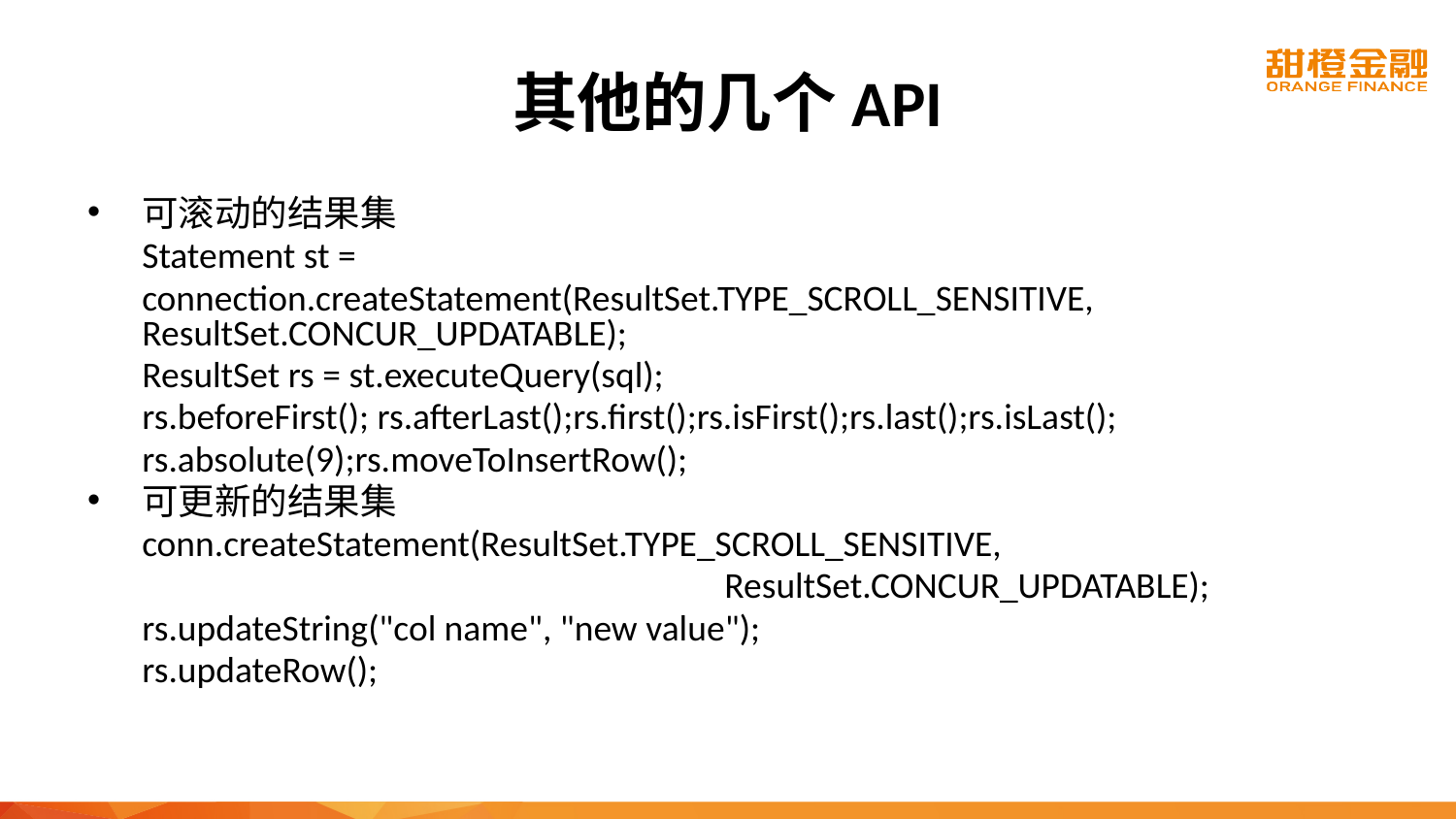

# 其他的几个API
可滚动的结果集
	Statement st =
	connection.createStatement(ResultSet.TYPE_SCROLL_SENSITIVE, 	ResultSet.CONCUR_UPDATABLE);
	ResultSet rs = st.executeQuery(sql);
	rs.beforeFirst(); rs.afterLast();rs.first();rs.isFirst();rs.last();rs.isLast();
	rs.absolute(9);rs.moveToInsertRow();
可更新的结果集
	conn.createStatement(ResultSet.TYPE_SCROLL_SENSITIVE,
					ResultSet.CONCUR_UPDATABLE);
	rs.updateString("col name", "new value");
	rs.updateRow();